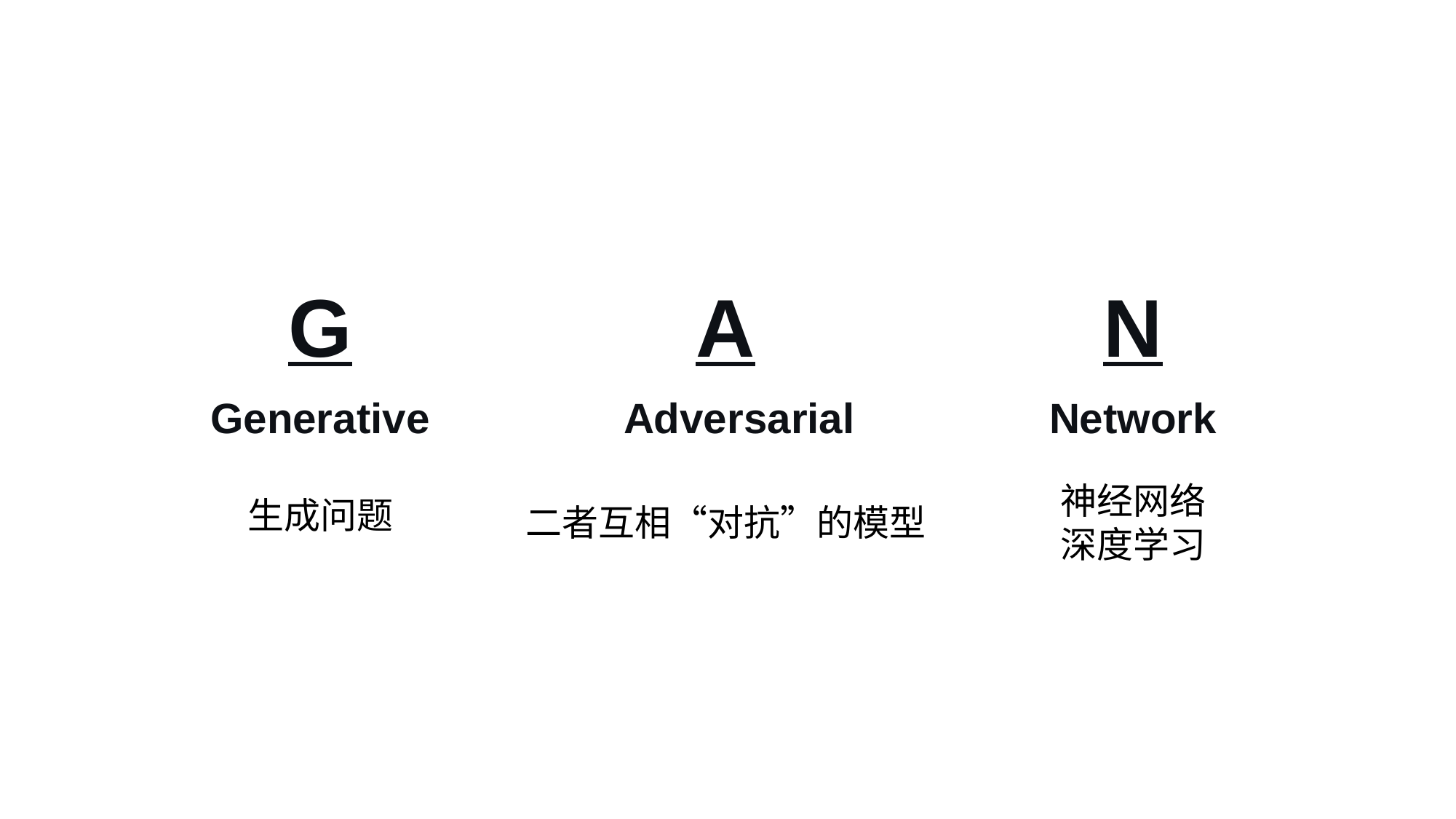

G
A
N
Generative
Adversarial
Network
神经网络
深度学习
生成问题
二者互相“对抗”的模型